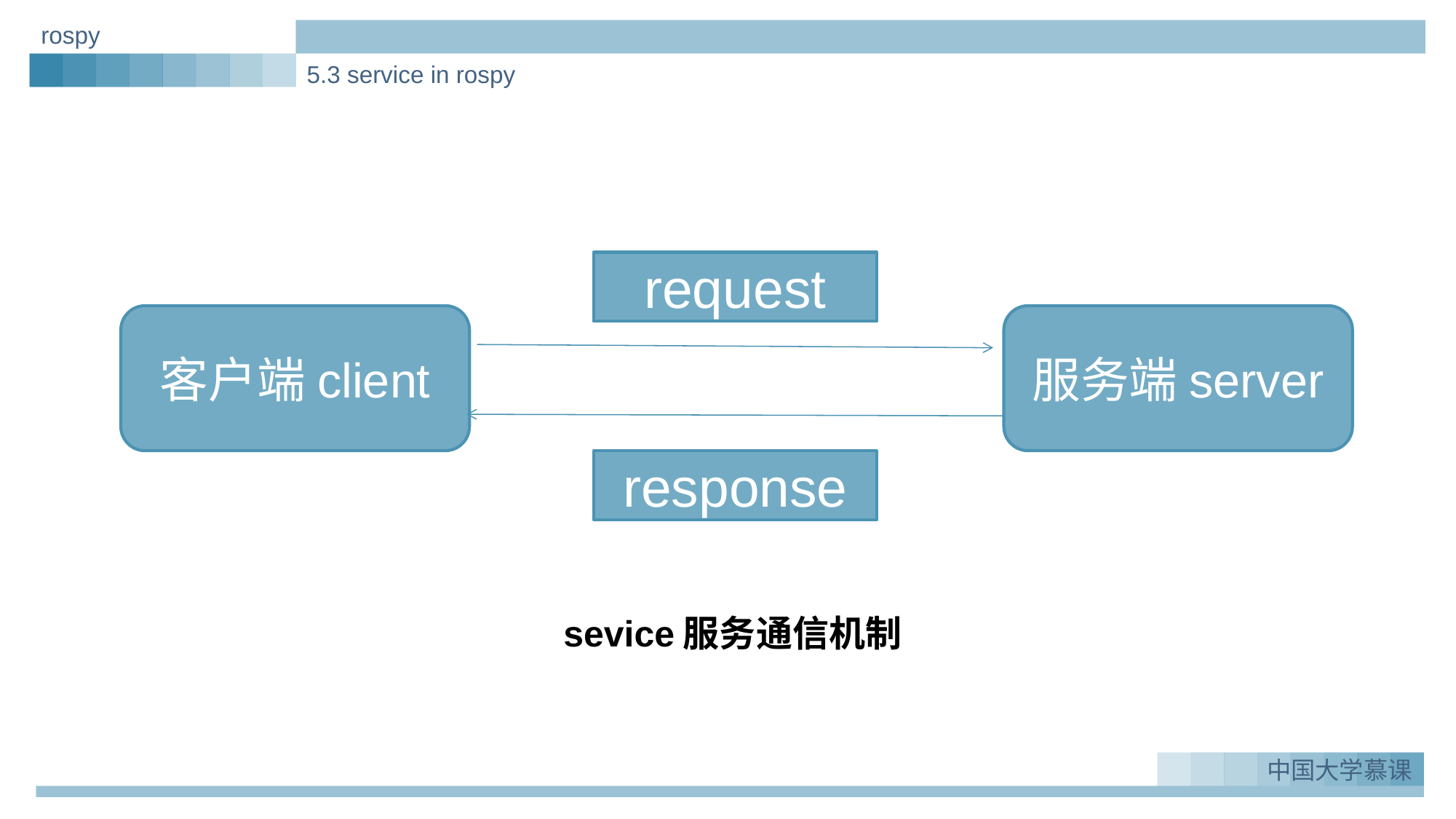

rospy

5.3 service in rospy
request
客户端client
服务端server

response
sevice服务通信机制
中国大学慕课